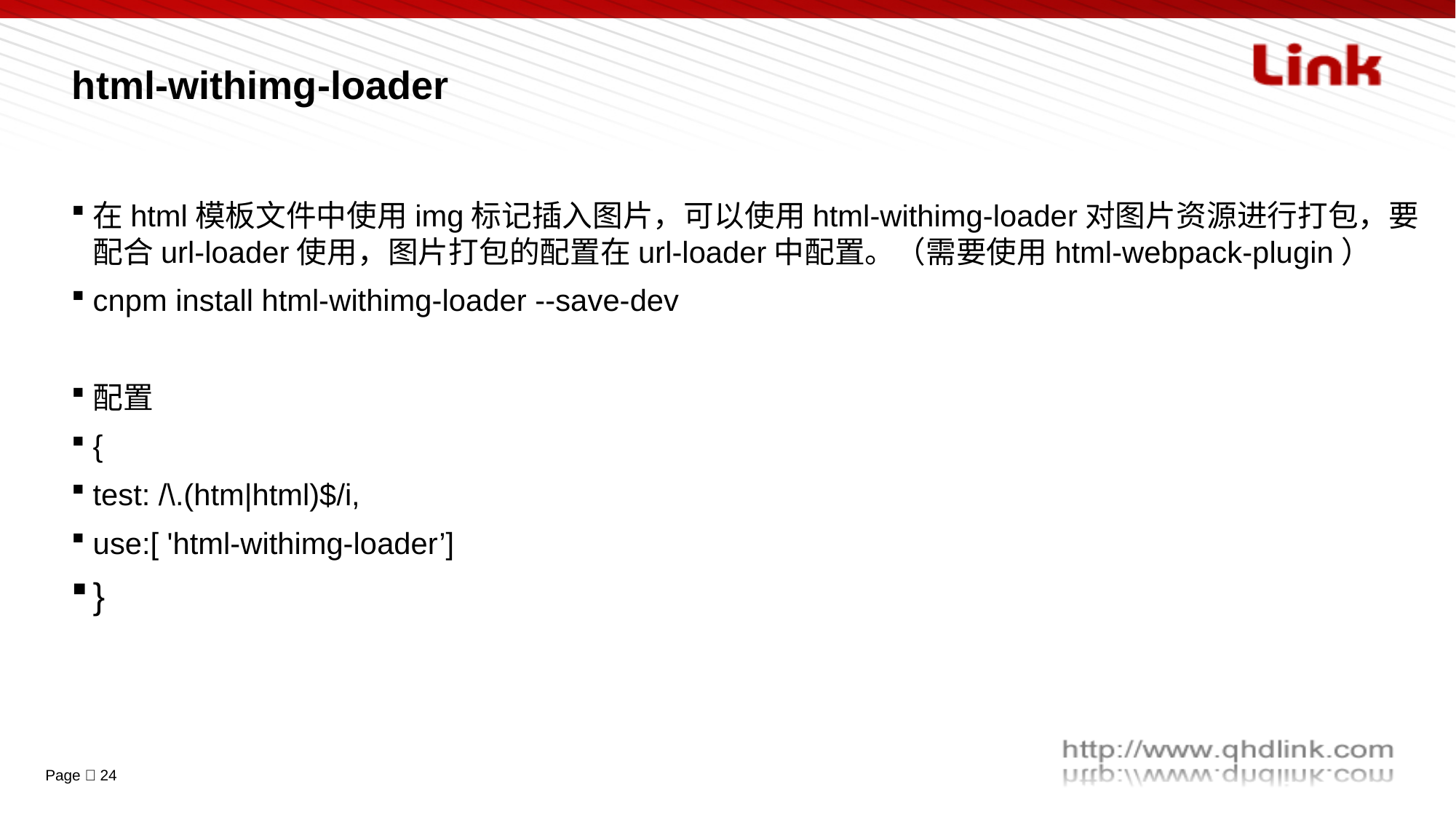

# html-withimg-loader
在html模板文件中使用img标记插入图片，可以使用html-withimg-loader对图片资源进行打包，要配合url-loader使用，图片打包的配置在url-loader中配置。（需要使用html-webpack-plugin）
cnpm install html-withimg-loader --save-dev

配置
{
test: /\.(htm|html)$/i,
use:[ 'html-withimg-loader’]
}